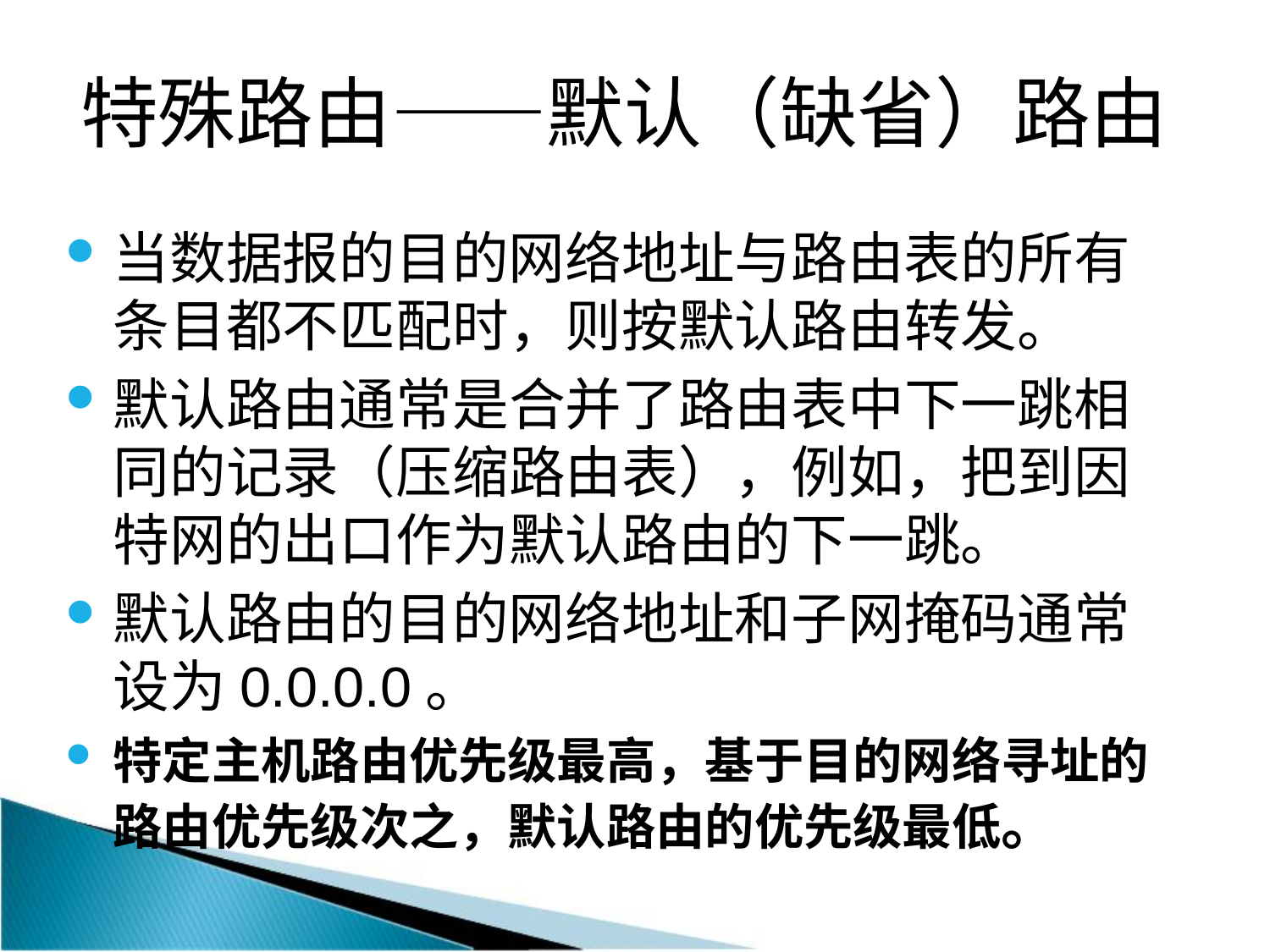

# 特殊路由——默认（缺省）路由
当数据报的目的网络地址与路由表的所有条目都不匹配时，则按默认路由转发。
默认路由通常是合并了路由表中下一跳相同的记录（压缩路由表），例如，把到因特网的出口作为默认路由的下一跳。
默认路由的目的网络地址和子网掩码通常设为0.0.0.0。
特定主机路由优先级最高，基于目的网络寻址的路由优先级次之，默认路由的优先级最低。